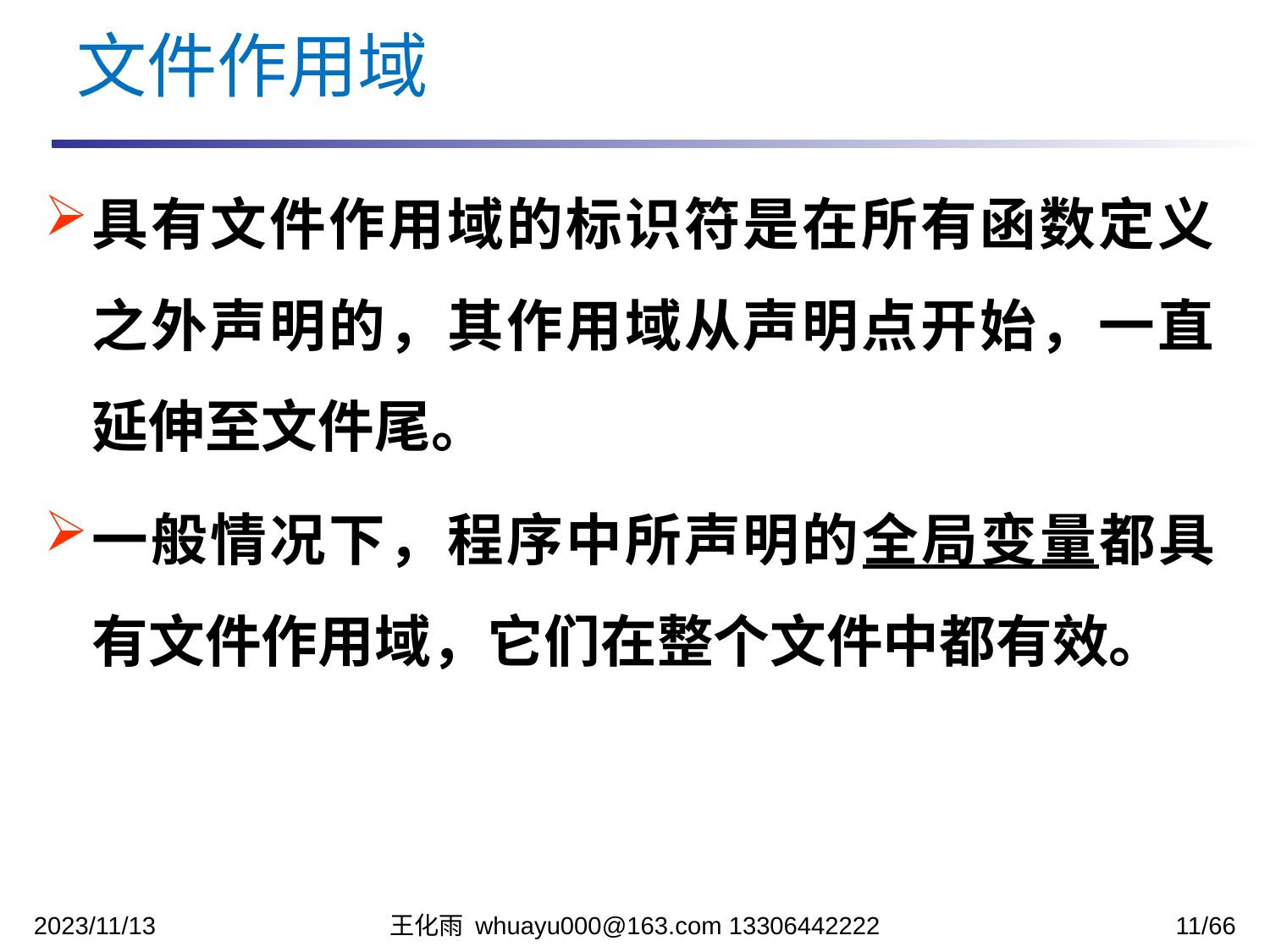

文件作用域
具有文件作用域的标识符是在所有函数定义之外声明的，其作用域从声明点开始，一直延伸至文件尾。
一般情况下，程序中所声明的全局变量都具有文件作用域，它们在整个文件中都有效。
2023/11/13
王化雨 whuayu000@163.com 13306442222
11/66